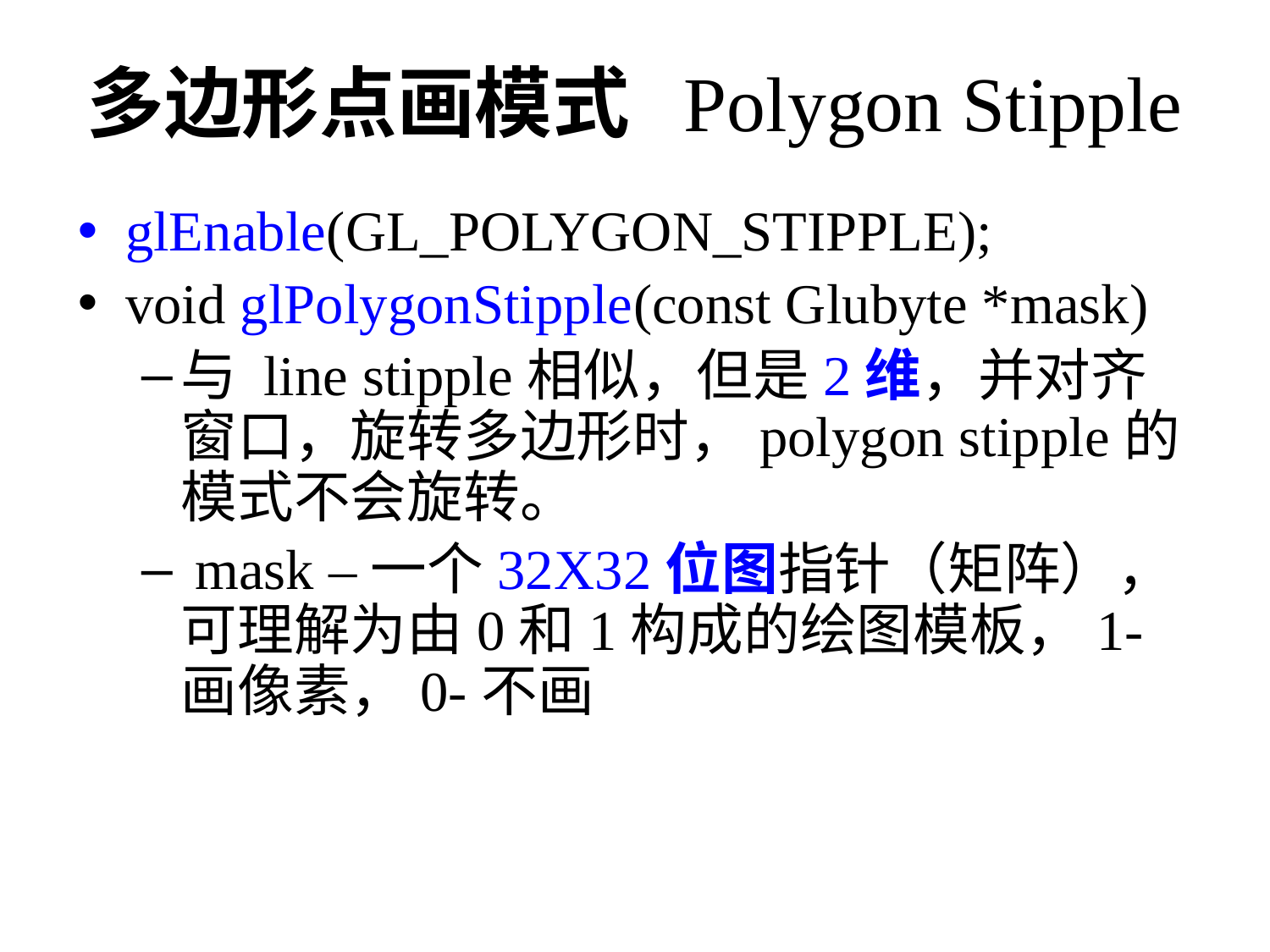

# 多边形点画模式  Polygon Stipple
glEnable(GL_POLYGON_STIPPLE);
void glPolygonStipple(const Glubyte *mask)
与 line stipple相似，但是2维，并对齐窗口，旋转多边形时，polygon stipple的模式不会旋转。
 mask –一个32X32位图指针（矩阵），可理解为由0和1构成的绘图模板，1-画像素，0-不画